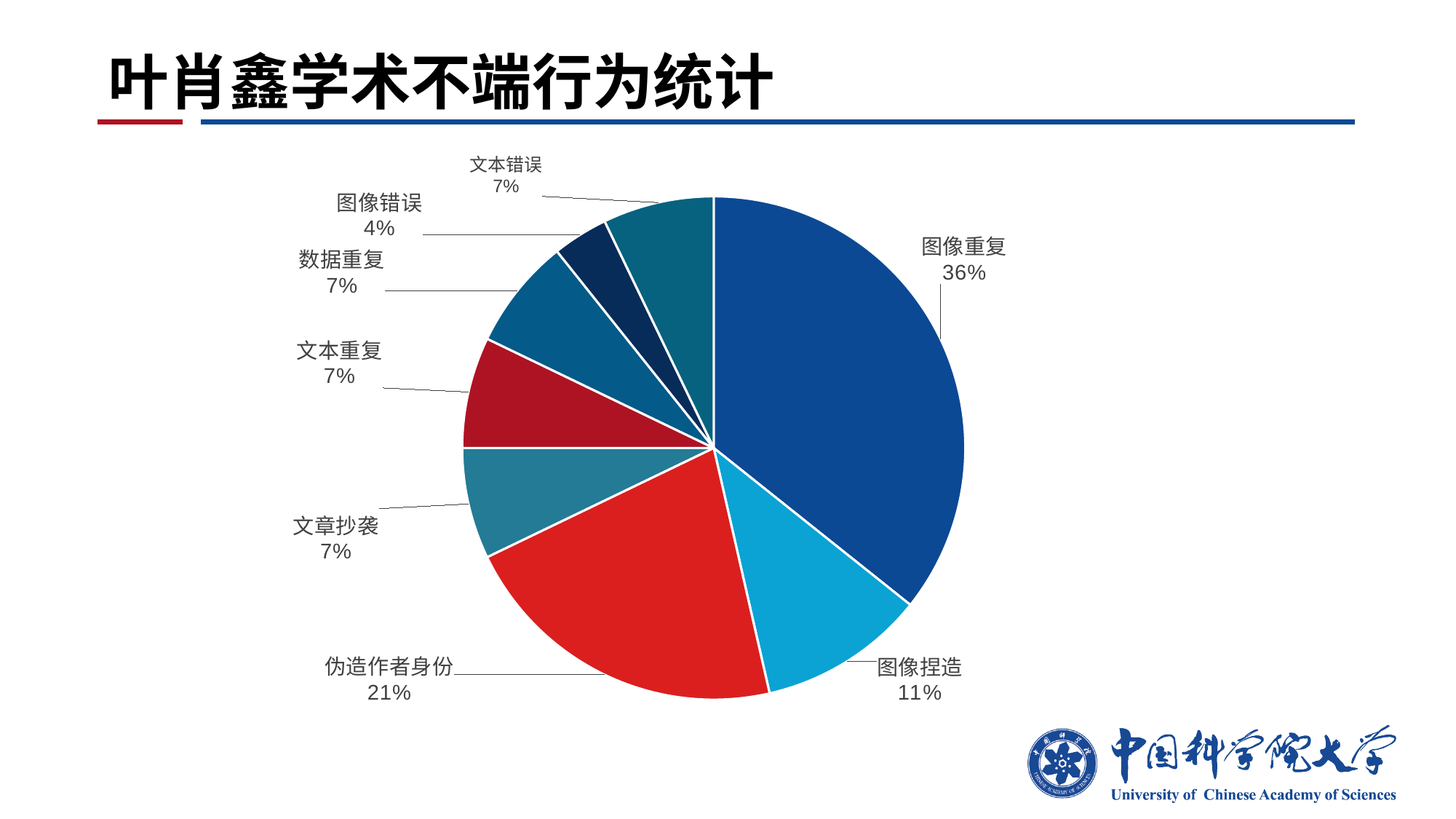

# 叶肖鑫学术不端行为统计

### Chart

| Category | 频次 |
|---|---|
| 图像重复 | 10.0 |
| 图像捏造 | 3.0 |
| 伪造作者身份 | 6.0 |
| 文章抄袭 | 2.0 |
| 文本重复 | 2.0 |
| 数据重复 | 2.0 |
| 图像错误 | 1.0 |
| 文本错误 | 2.0 |